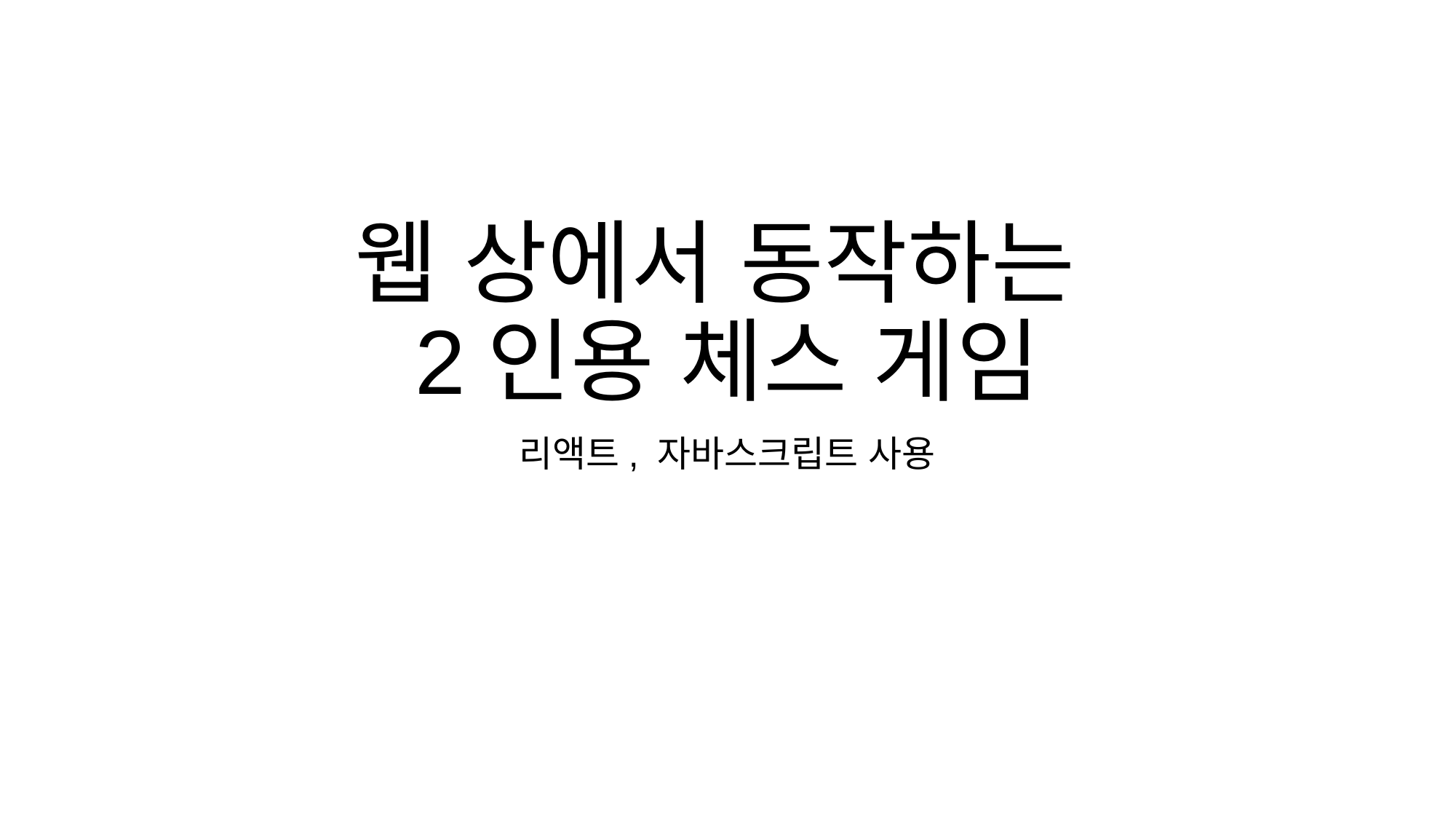

# 웹 상에서 동작하는 2인용 체스 게임
리액트, 자바스크립트 사용